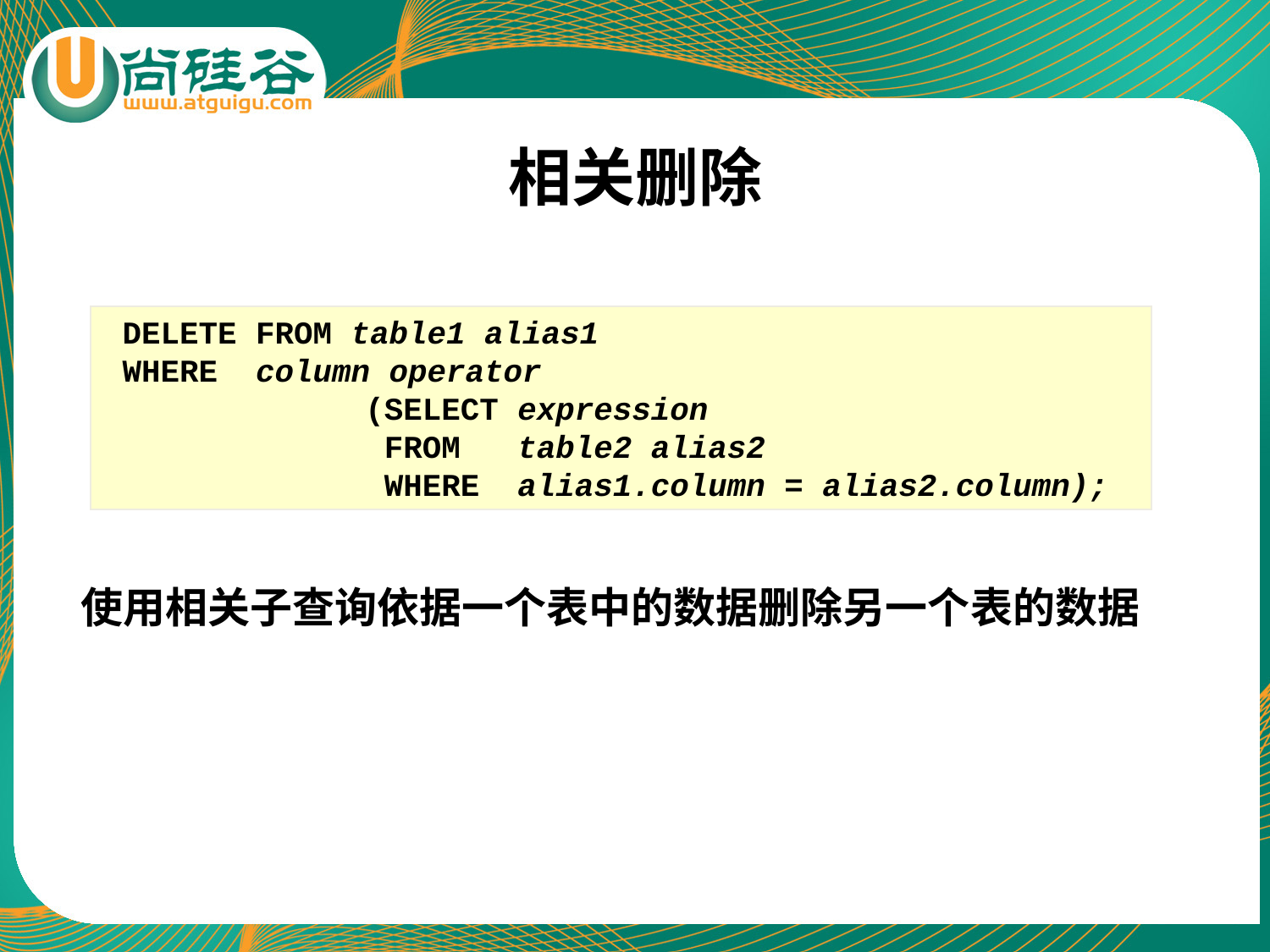

# 相关删除
 DELETE FROM table1 alias1
 WHERE  column operator
	(SELECT expression
 	 FROM   table2 alias2
 	 WHERE  alias1.column = alias2.column);
使用相关子查询依据一个表中的数据删除另一个表的数据